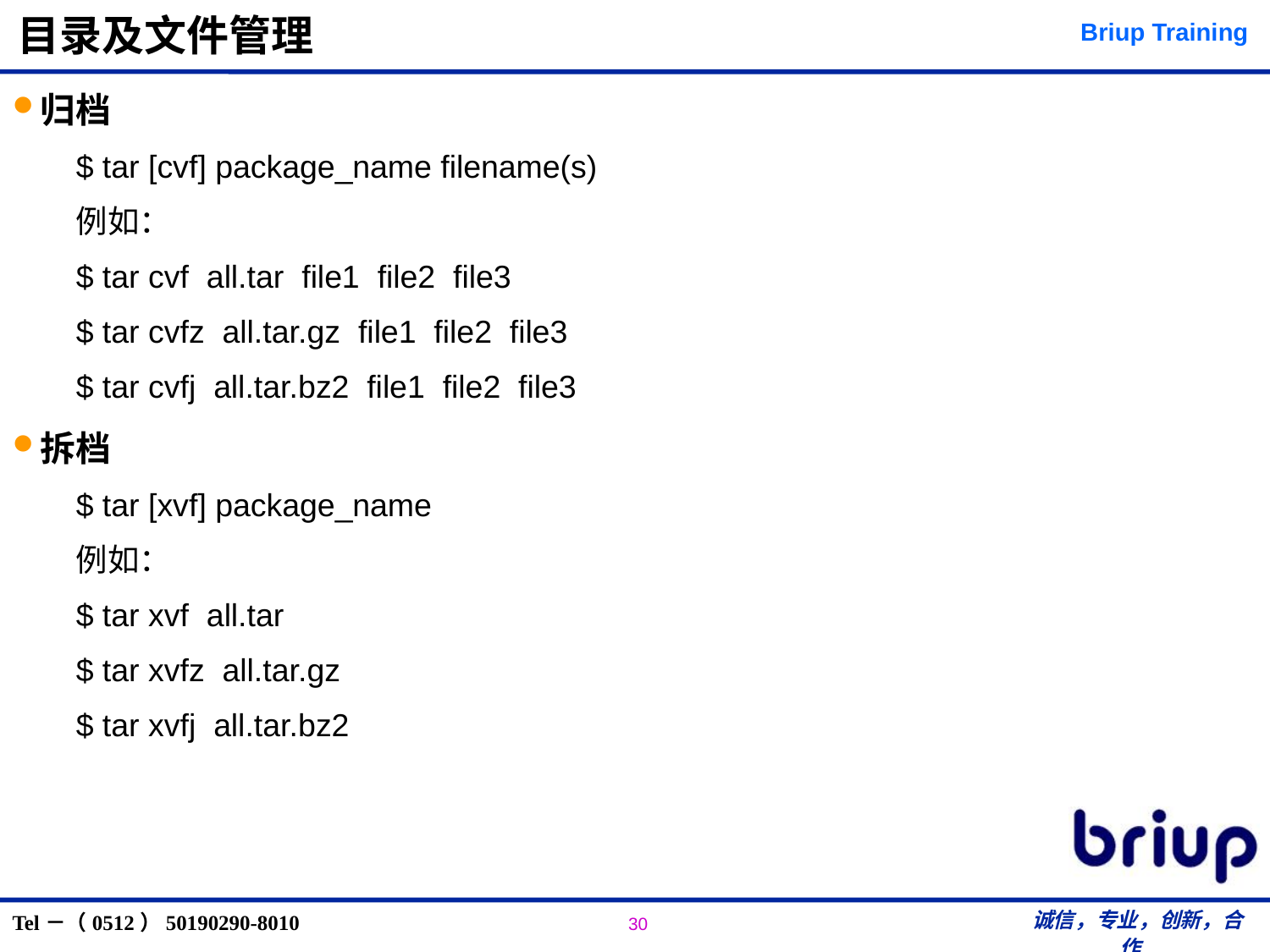

# 目录及文件管理
归档
$ tar [cvf] package_name filename(s)
例如：
$ tar cvf  all.tar  file1  file2  file3
$ tar cvfz  all.tar.gz  file1  file2  file3
$ tar cvfj  all.tar.bz2  file1  file2  file3
拆档
$ tar [xvf] package_name
例如：
$ tar xvf  all.tar
$ tar xvfz  all.tar.gz
$ tar xvfj  all.tar.bz2